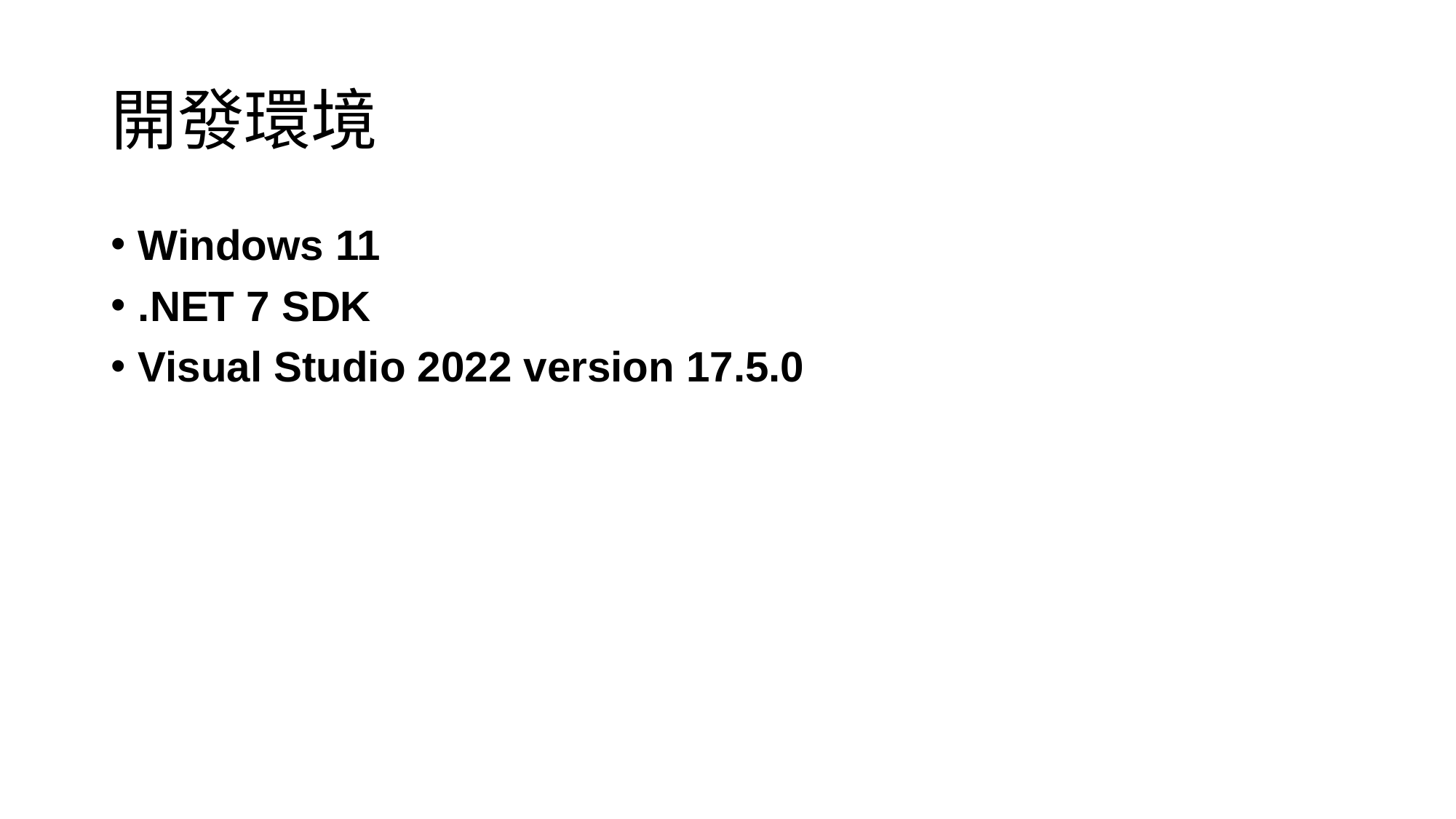

# 開發環境
Windows 11
.NET 7 SDK
Visual Studio 2022 version 17.5.0